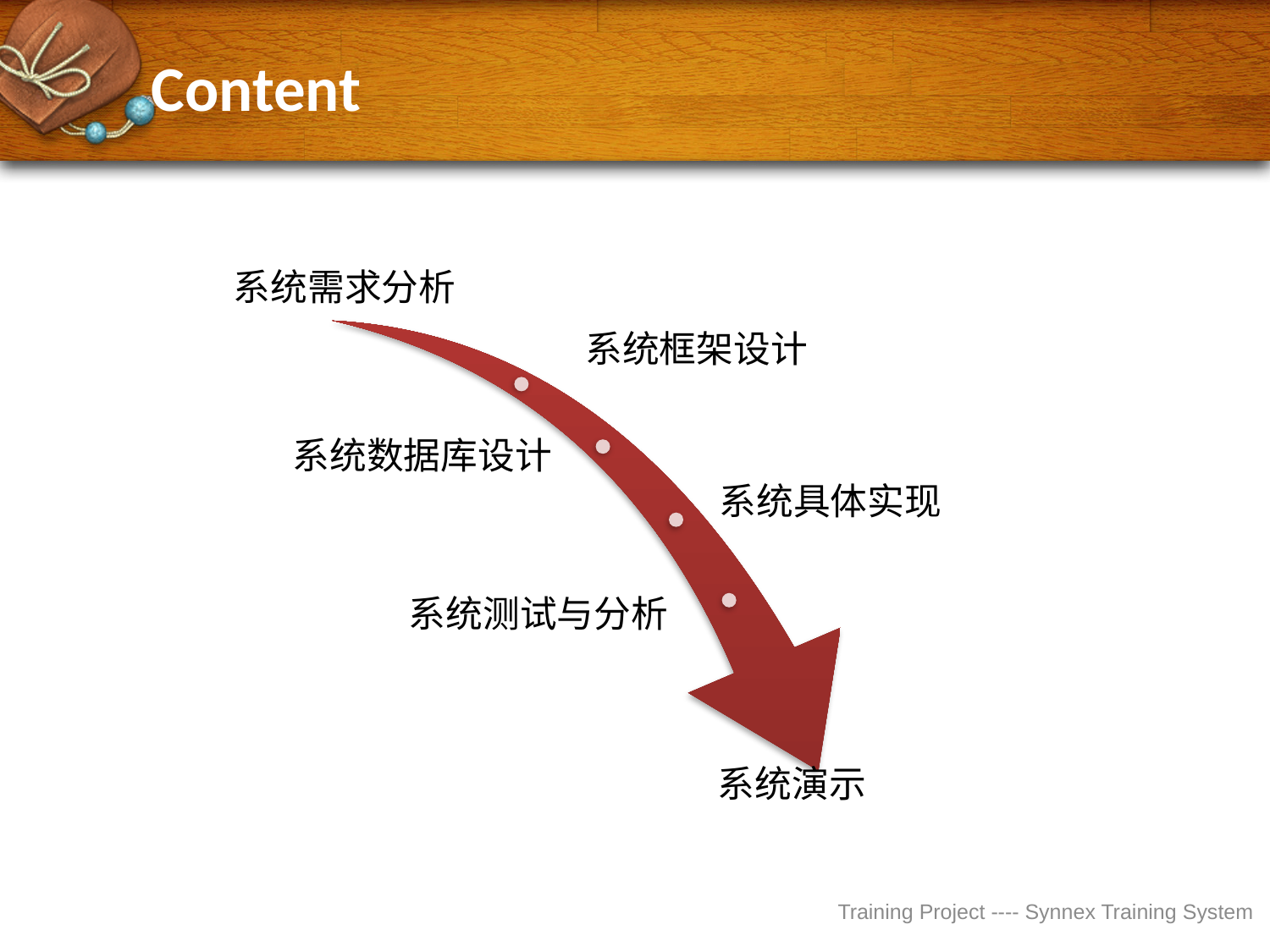

# Content
系统需求分析
系统框架设计
系统数据库设计
系统具体实现
系统测试与分析
系统演示
Training Project ---- Synnex Training System